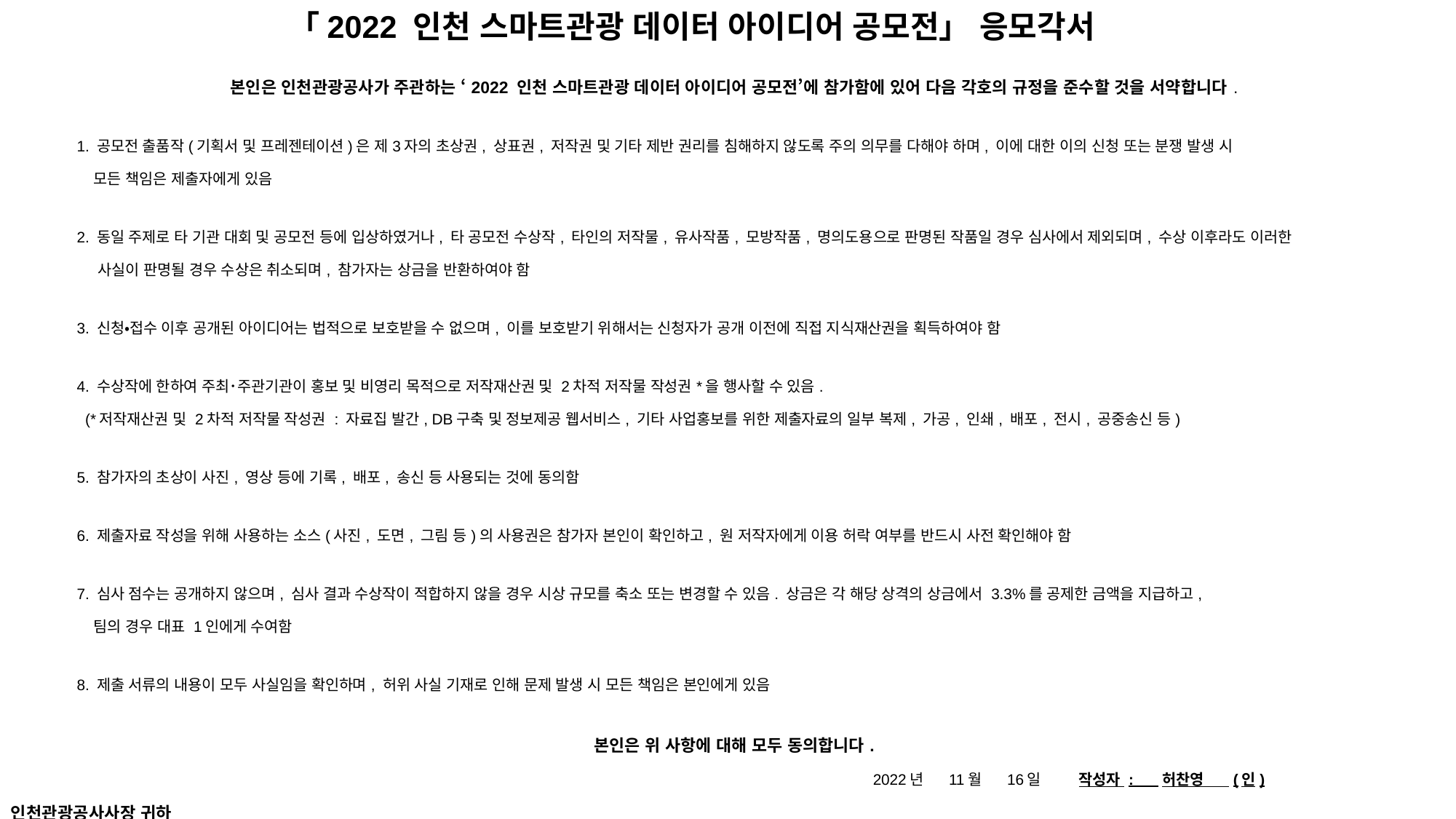

「2022 인천 스마트관광 데이터 아이디어 공모전」 응모각서
| 본인은 인천관광공사가 주관하는 ‘2022 인천 스마트관광 데이터 아이디어 공모전’에 참가함에 있어 다음 각호의 규정을 준수할 것을 서약합니다. 1. 공모전 출품작(기획서 및 프레젠테이션)은 제3자의 초상권, 상표권, 저작권 및 기타 제반 권리를 침해하지 않도록 주의 의무를 다해야 하며, 이에 대한 이의 신청 또는 분쟁 발생 시 모든 책임은 제출자에게 있음 2. 동일 주제로 타 기관 대회 및 공모전 등에 입상하였거나, 타 공모전 수상작, 타인의 저작물, 유사작품, 모방작품, 명의도용으로 판명된 작품일 경우 심사에서 제외되며, 수상 이후라도 이러한 사실이 판명될 경우 수상은 취소되며, 참가자는 상금을 반환하여야 함 3. 신청‧접수 이후 공개된 아이디어는 법적으로 보호받을 수 없으며, 이를 보호받기 위해서는 신청자가 공개 이전에 직접 지식재산권을 획득하여야 함 4. 수상작에 한하여 주최･주관기관이 홍보 및 비영리 목적으로 저작재산권 및 2차적 저작물 작성권\*을 행사할 수 있음. (\*저작재산권 및 2차적 저작물 작성권 : 자료집 발간, DB구축 및 정보제공 웹서비스, 기타 사업홍보를 위한 제출자료의 일부 복제, 가공, 인쇄, 배포, 전시, 공중송신 등) 5. 참가자의 초상이 사진, 영상 등에 기록, 배포, 송신 등 사용되는 것에 동의함 6. 제출자료 작성을 위해 사용하는 소스(사진, 도면, 그림 등)의 사용권은 참가자 본인이 확인하고, 원 저작자에게 이용 허락 여부를 반드시 사전 확인해야 함 7. 심사 점수는 공개하지 않으며, 심사 결과 수상작이 적합하지 않을 경우 시상 규모를 축소 또는 변경할 수 있음. 상금은 각 해당 상격의 상금에서 3.3%를 공제한 금액을 지급하고, 팀의 경우 대표 1인에게 수여함 8. 제출 서류의 내용이 모두 사실임을 확인하며, 허위 사실 기재로 인해 문제 발생 시 모든 책임은 본인에게 있음 본인은 위 사항에 대해 모두 동의합니다. 2022년 11월 16일 작성자 : 허찬영 (인) \*서명은 이미지로 삽입해도 됩니다. 서명을 하지 않고 제출했을 경우에는 서명을 한 것으로 간주합니다. |
| --- |

인천관광공사사장 귀하